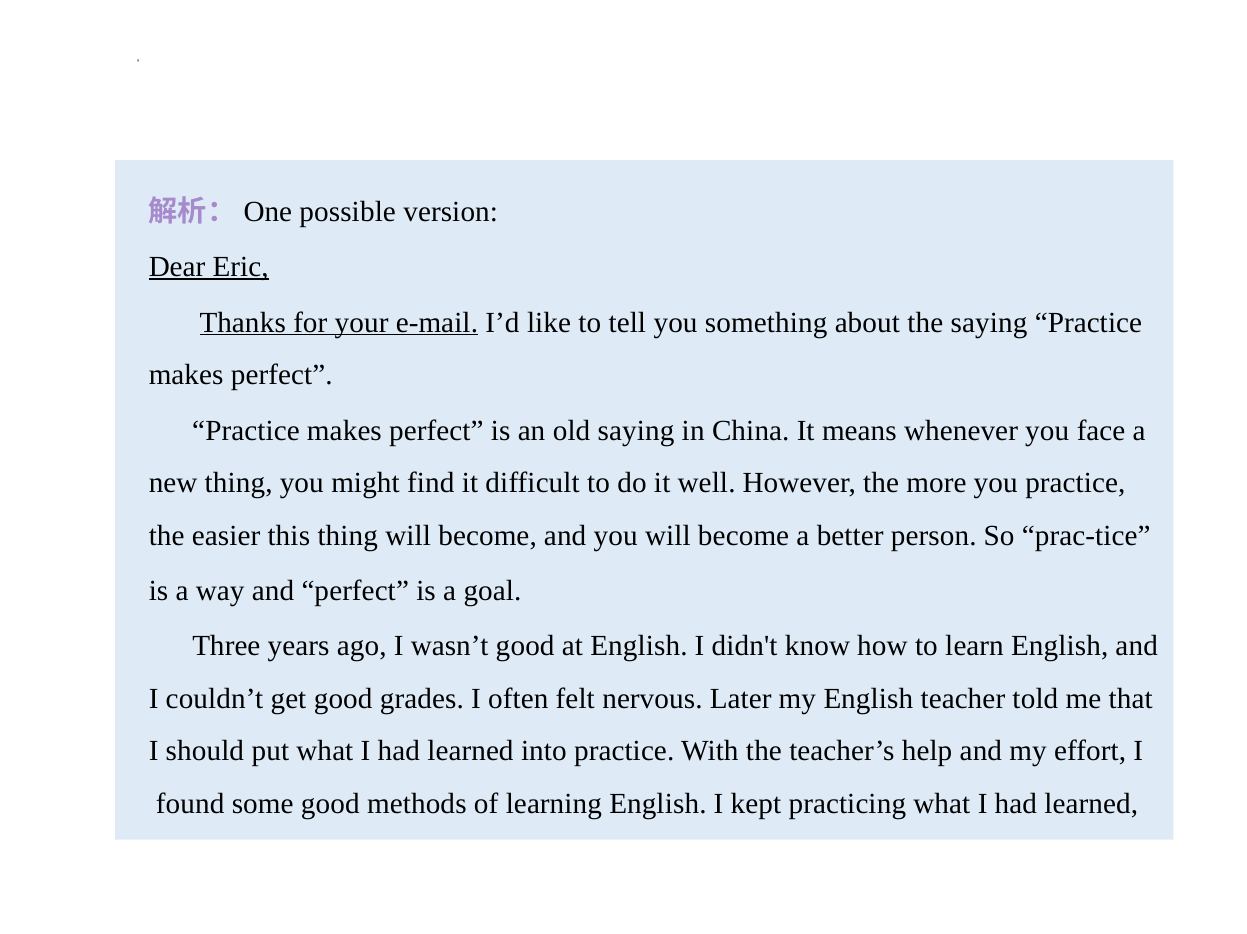

解析：One possible version:
Dear Eric,
       Thanks for your e-mail. I’d like to tell you something about the saying “Practice
makes perfect”.
      “Practice makes perfect” is an old saying in China. It means whenever you face a
new thing, you might find it difficult to do it well. However, the more you practice,
the easier this thing will become, and you will become a better person. So “prac-tice”
is a way and “perfect” is a goal.
      Three years ago, I wasn’t good at English. I didn't know how to learn English, and I couldn’t get good grades. I often felt nervous. Later my English teacher told me that
I should put what I had learned into practice. With the teacher’s help and my effort, I
 found some good methods of learning English. I kept practicing what I had learned,